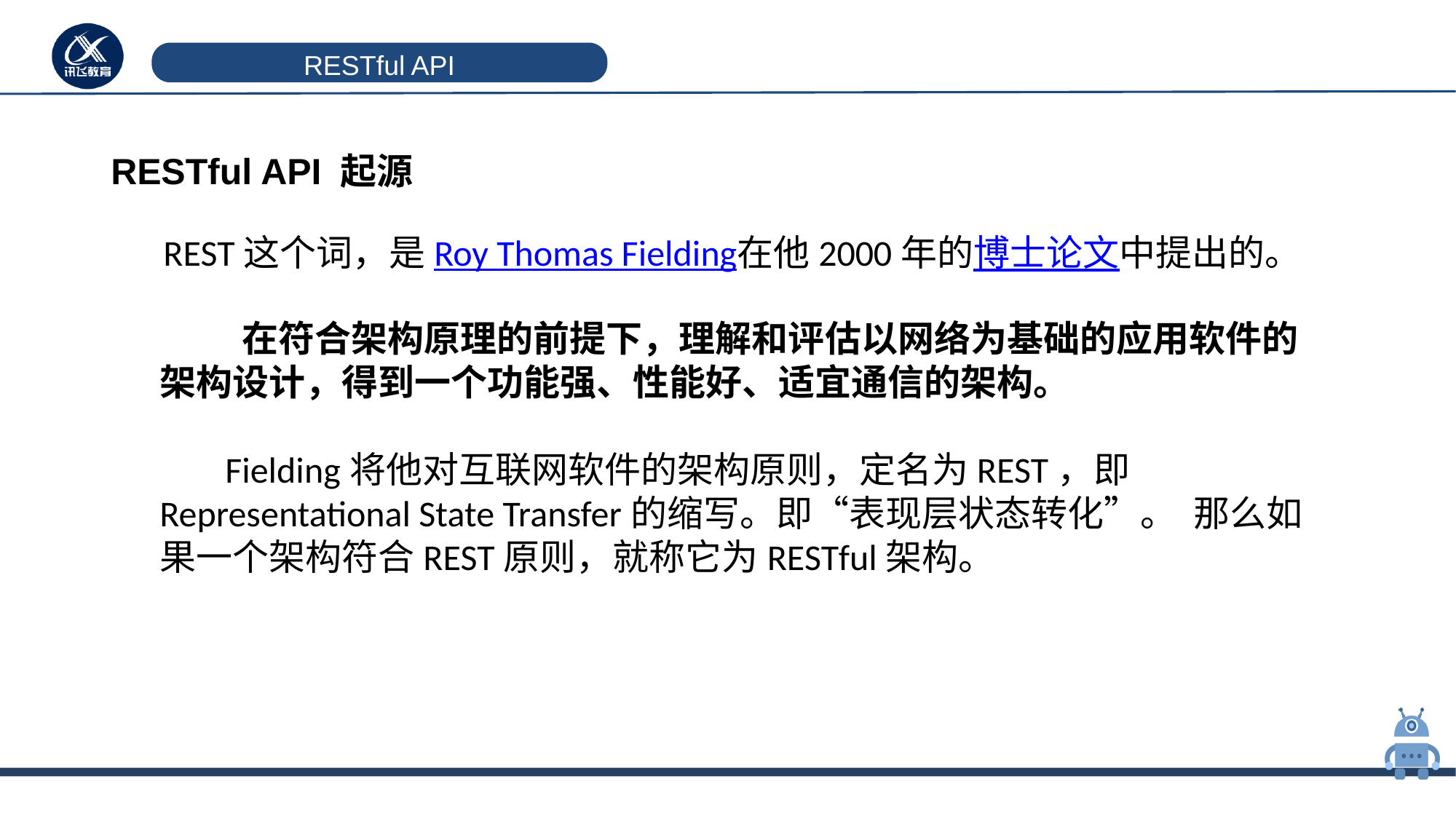

# RESTful API
RESTful API 起源
REST这个词，是Roy Thomas Fielding在他2000年的博士论文中提出的。
         在符合架构原理的前提下，理解和评估以网络为基础的应用软件的架构设计，得到一个功能强、性能好、适宜通信的架构。

        Fielding将他对互联网软件的架构原则，定名为REST，即Representational State Transfer的缩写。即“表现层状态转化”。  那么如果一个架构符合REST原则，就称它为RESTful架构。